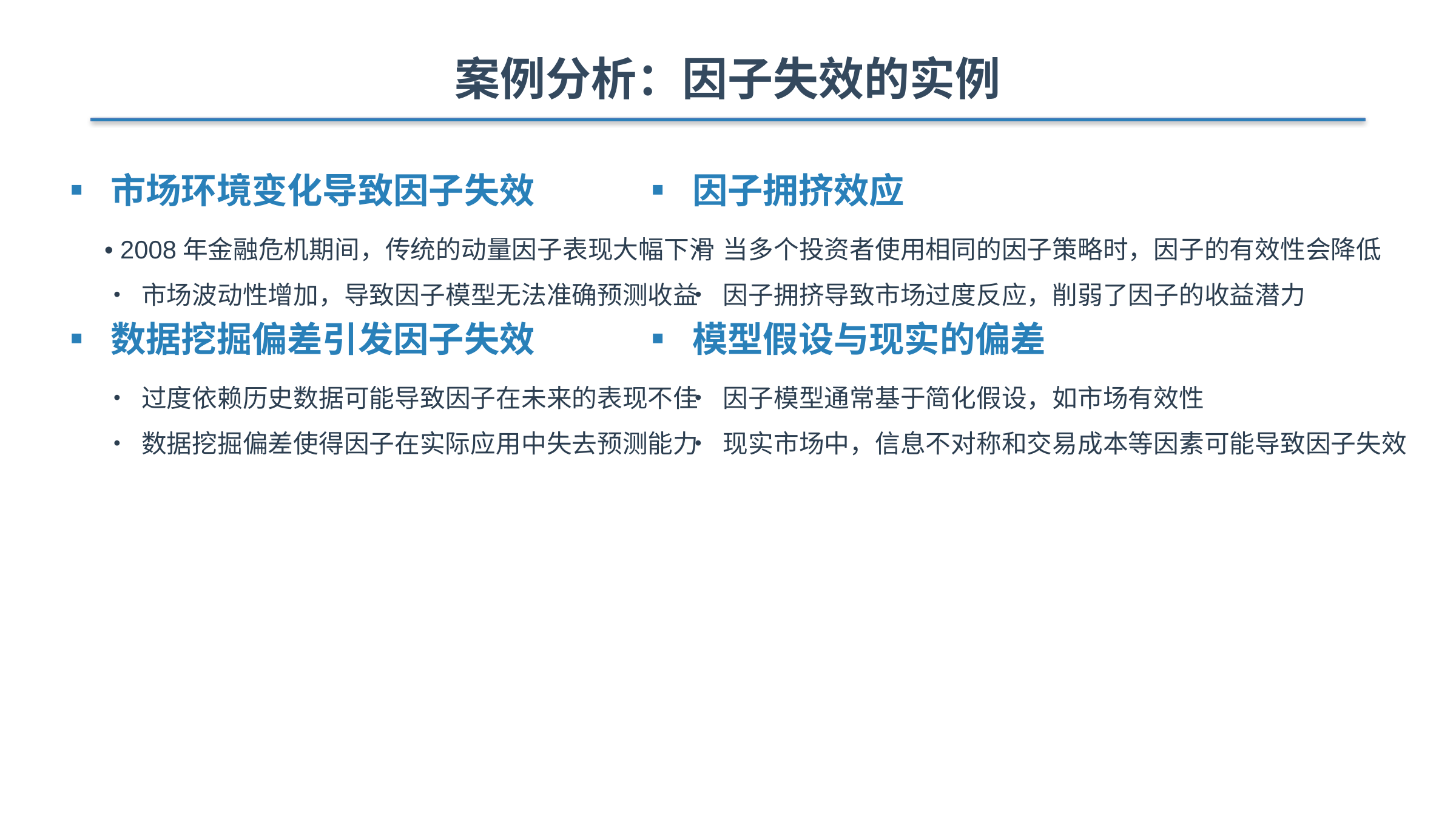

案例分析：因子失效的实例

▪ 市场环境变化导致因子失效
• 2008年金融危机期间，传统的动量因子表现大幅下滑
• 市场波动性增加，导致因子模型无法准确预测收益
▪ 数据挖掘偏差引发因子失效
• 过度依赖历史数据可能导致因子在未来的表现不佳
• 数据挖掘偏差使得因子在实际应用中失去预测能力

▪ 因子拥挤效应
• 当多个投资者使用相同的因子策略时，因子的有效性会降低
• 因子拥挤导致市场过度反应，削弱了因子的收益潜力
▪ 模型假设与现实的偏差
• 因子模型通常基于简化假设，如市场有效性
• 现实市场中，信息不对称和交易成本等因素可能导致因子失效